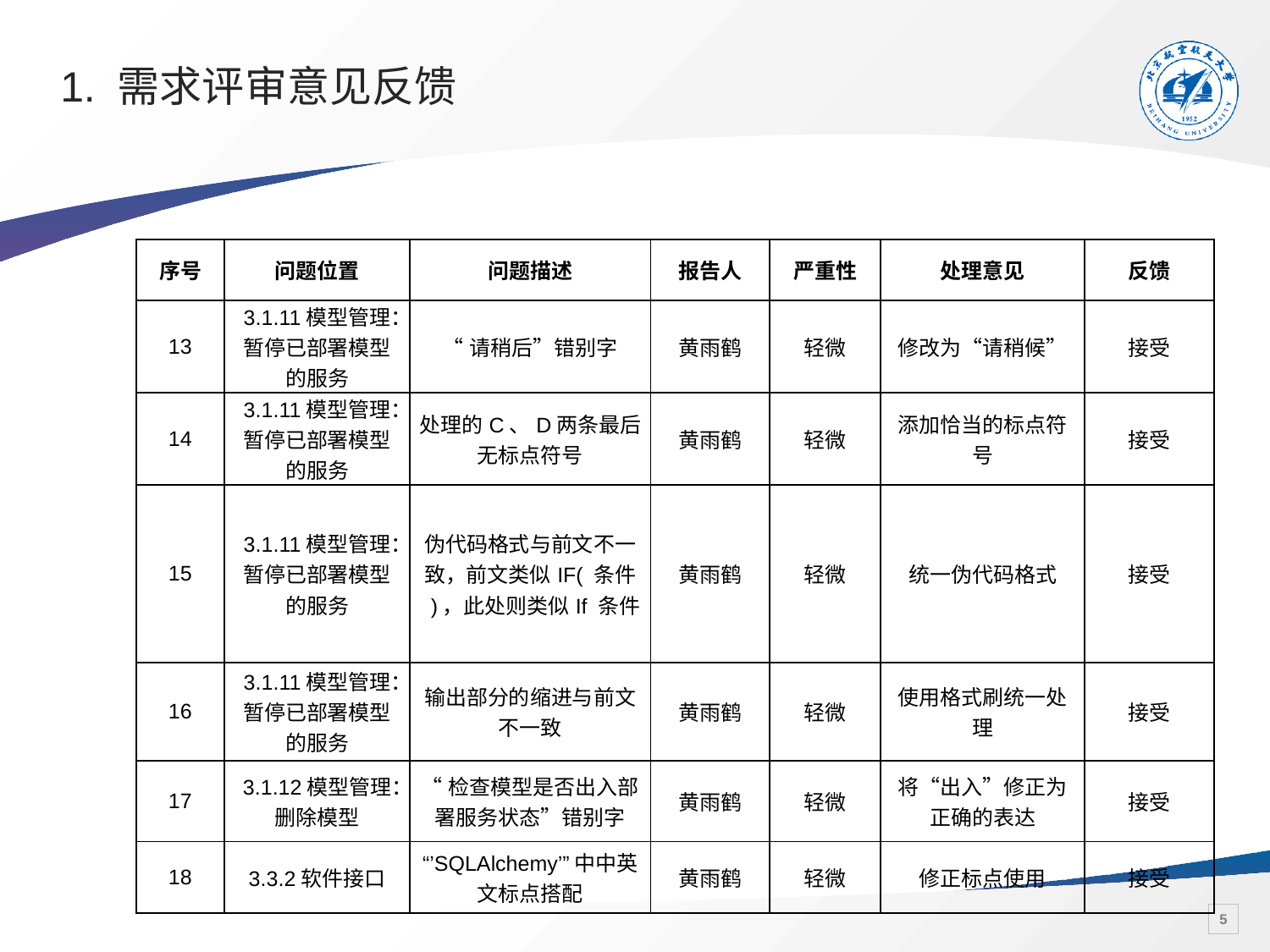

# 1. 需求评审意见反馈
| 序号 | 问题位置 | 问题描述 | 报告人 | 严重性 | 处理意见 | 反馈 |
| --- | --- | --- | --- | --- | --- | --- |
| 13 | 3.1.11模型管理：暂停已部署模型的服务 | “请稍后”错别字 | 黄雨鹤 | 轻微 | 修改为“请稍候” | 接受 |
| 14 | 3.1.11模型管理：暂停已部署模型的服务 | 处理的C、D两条最后无标点符号 | 黄雨鹤 | 轻微 | 添加恰当的标点符号 | 接受 |
| 15 | 3.1.11模型管理：暂停已部署模型的服务 | 伪代码格式与前文不一致，前文类似IF( 条件 )，此处则类似If 条件 | 黄雨鹤 | 轻微 | 统一伪代码格式 | 接受 |
| 16 | 3.1.11模型管理：暂停已部署模型的服务 | 输出部分的缩进与前文不一致 | 黄雨鹤 | 轻微 | 使用格式刷统一处理 | 接受 |
| 17 | 3.1.12模型管理：删除模型 | “检查模型是否出入部署服务状态”错别字 | 黄雨鹤 | 轻微 | 将“出入”修正为正确的表达 | 接受 |
| 18 | 3.3.2软件接口 | “’SQLAlchemy’”中中英文标点搭配 | 黄雨鹤 | 轻微 | 修正标点使用 | 接受 |